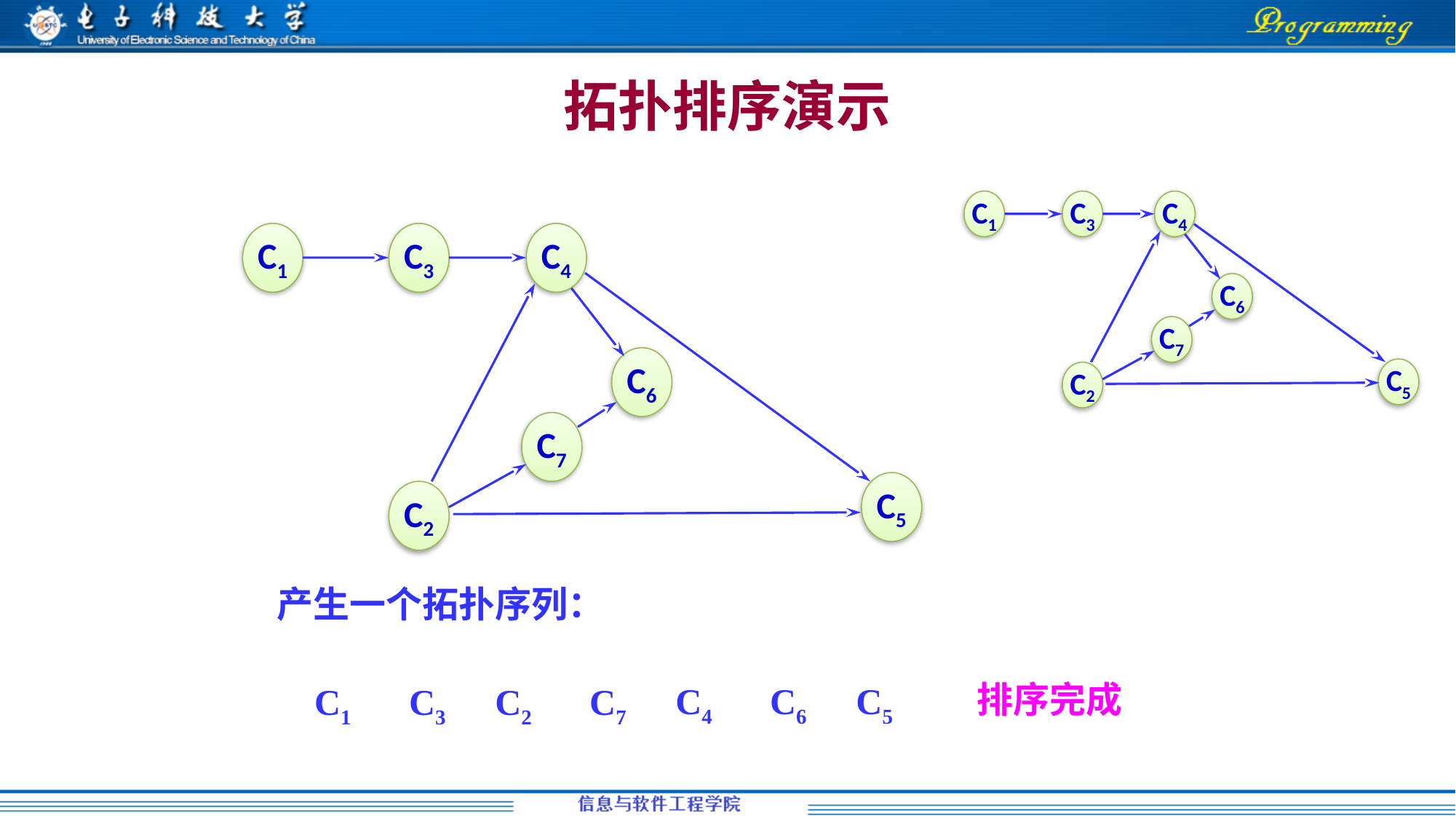

# 拓扑排序演示
C1
C3
C4

C6

C7

C5
C2

C1
C3
C4

C6

C7

C5
C2

产生一个拓扑序列：
排序完成
C4
C6
C5
C1
C3
C2
C7